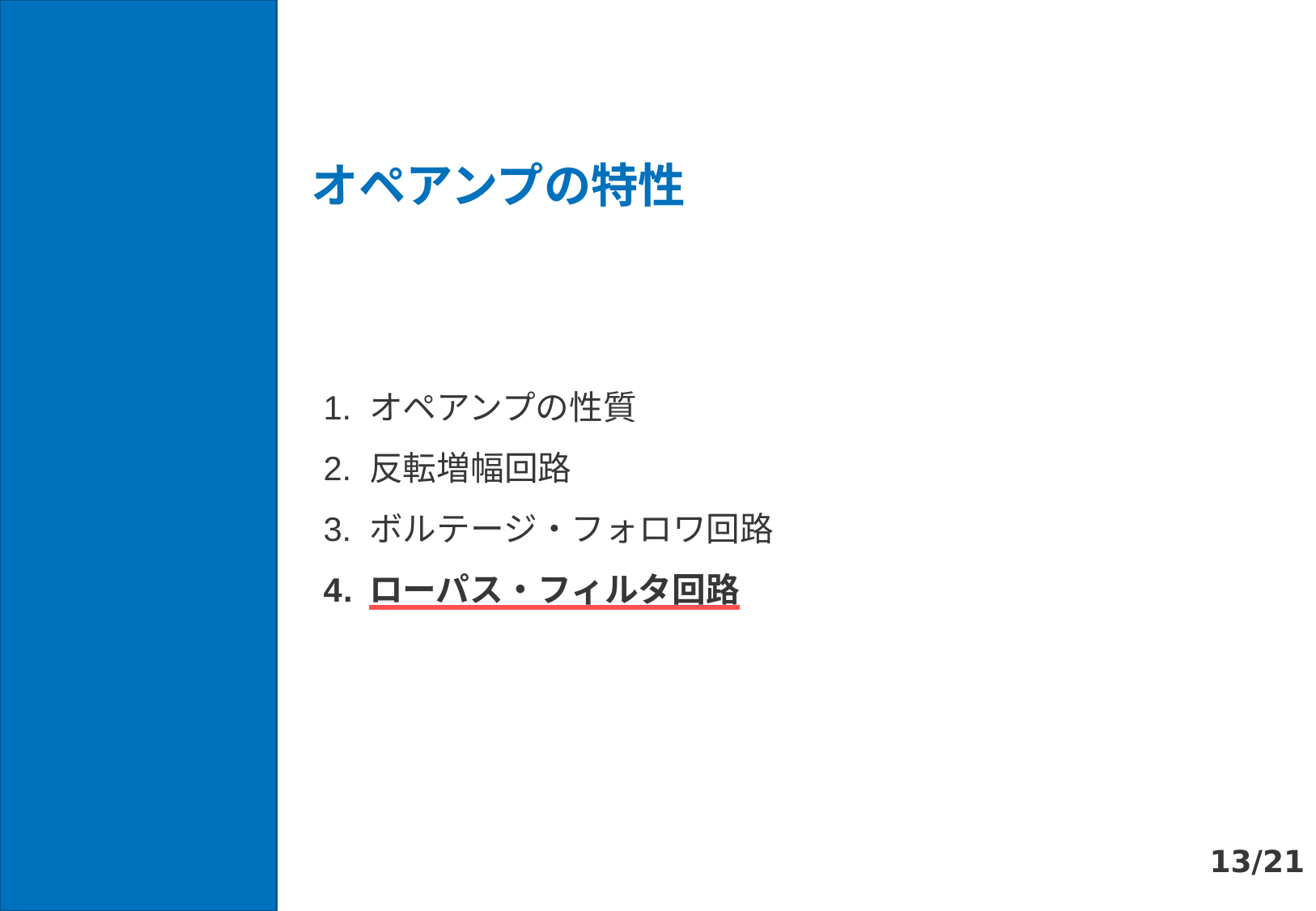

# オペアンプの特性
オペアンプの性質
反転増幅回路
ボルテージ・フォロワ回路
ローパス・フィルタ回路
13/21